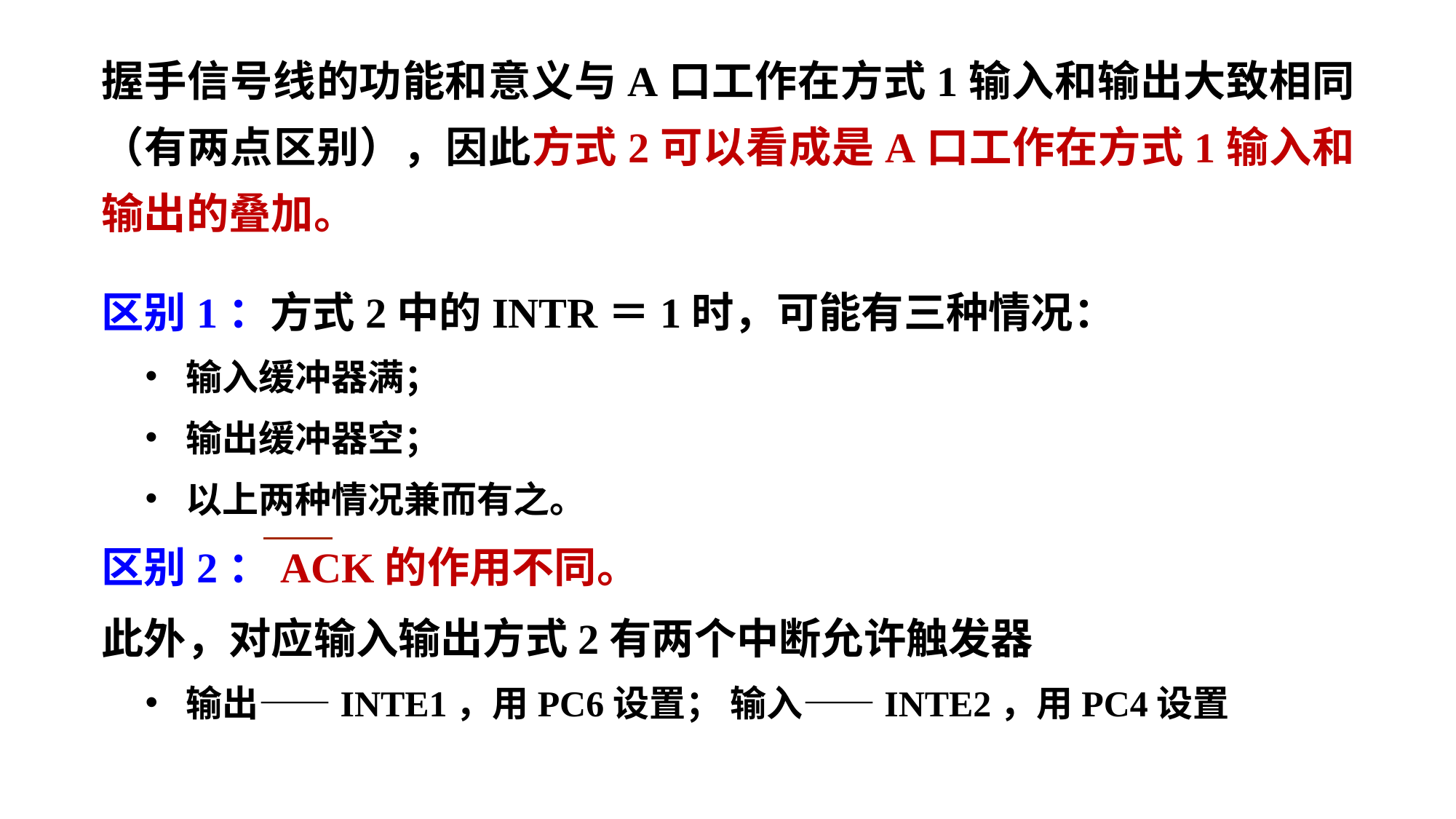

握手信号线的功能和意义与A口工作在方式1输入和输出大致相同（有两点区别），因此方式2可以看成是A口工作在方式1输入和输出的叠加。
中国科学技术大学电子工程与信息科学系
区别1：方式2中的INTR＝1时，可能有三种情况：
输入缓冲器满；
输出缓冲器空；
以上两种情况兼而有之。
区别2：ACK的作用不同。
此外，对应输入输出方式2有两个中断允许触发器
输出——INTE1，用PC6设置； 输入——INTE2，用PC4设置